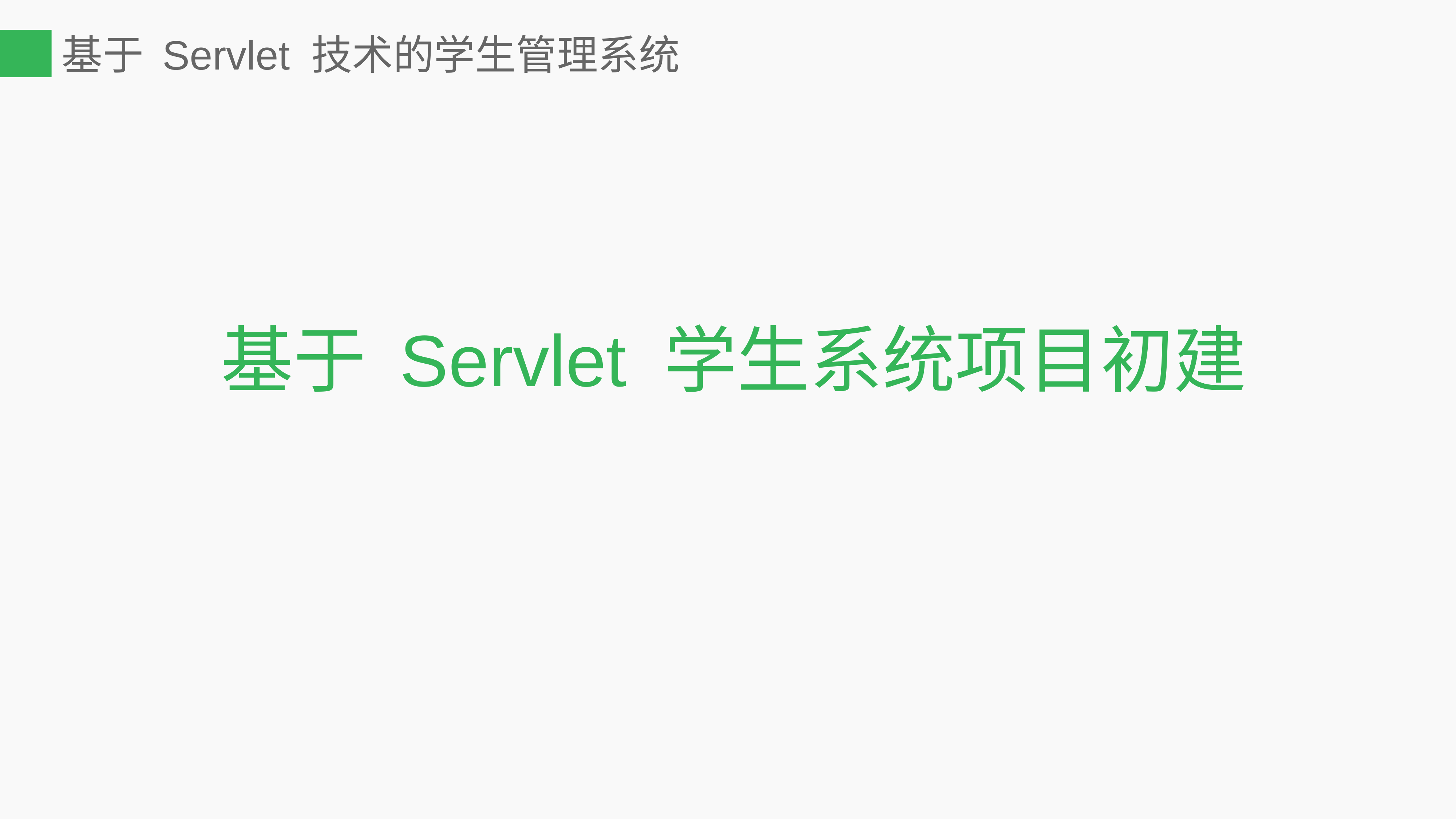

# 基于 Servlet 技术的学生管理系统
基于 Servlet 学生系统项目初建